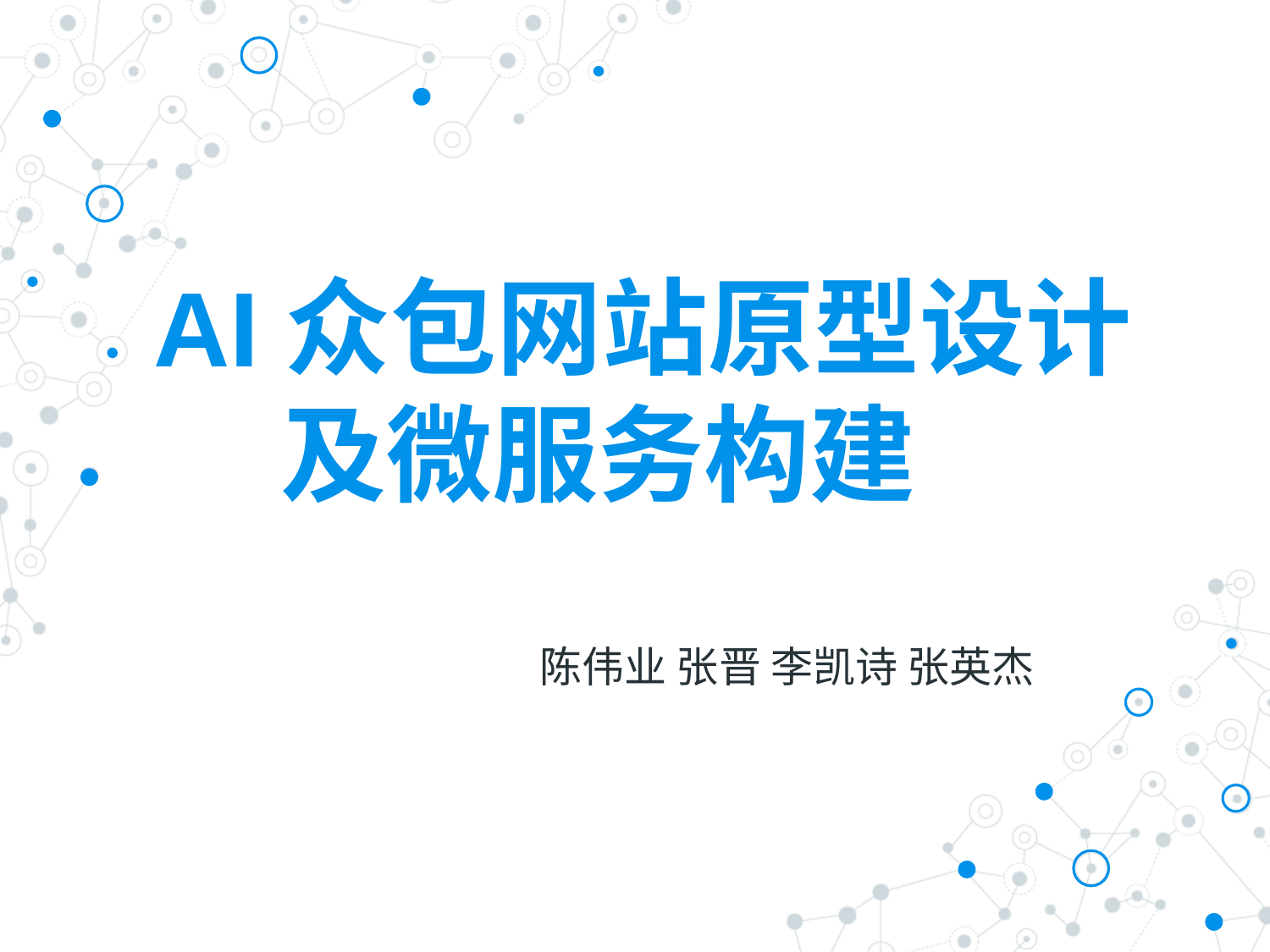

# AI众包网站原型设计 及微服务构建
陈伟业 张晋 李凯诗 张英杰